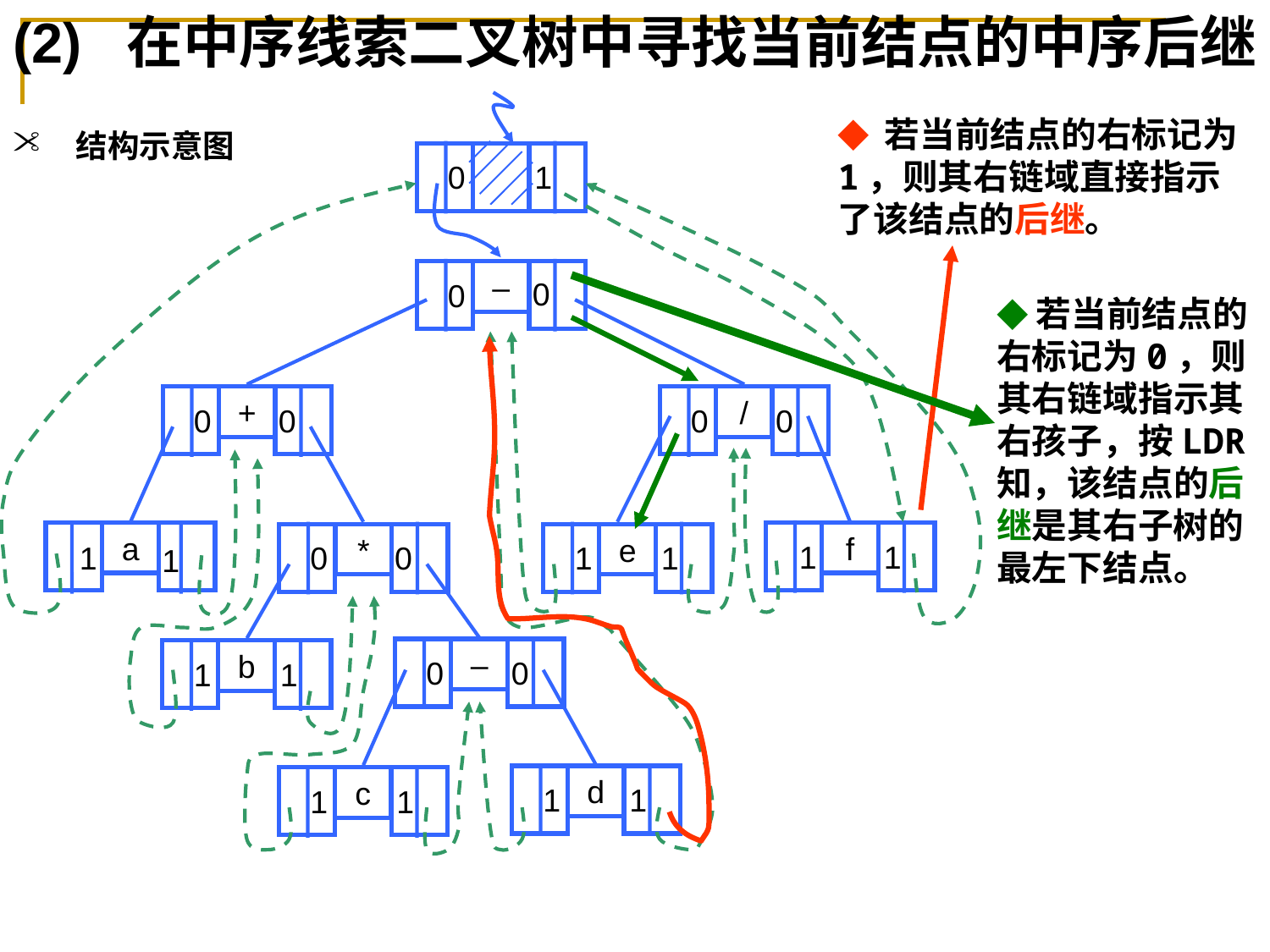

# (2)  在中序线索二叉树中寻找当前结点的中序后继

0
1

–

0
0

+

0
0

/

0
0

f

1
1

*

0
0

e

1
1

a

1
1

–

0
0

b

1
1

d

1
1

c

1
1

◆ 若当前结点的右标记为1，则其右链域直接指示了该结点的后继。

结构示意图

◆若当前结点的右标记为0，则其右链域指示其右孩子，按LDR知，该结点的后继是其右子树的最左下结点。